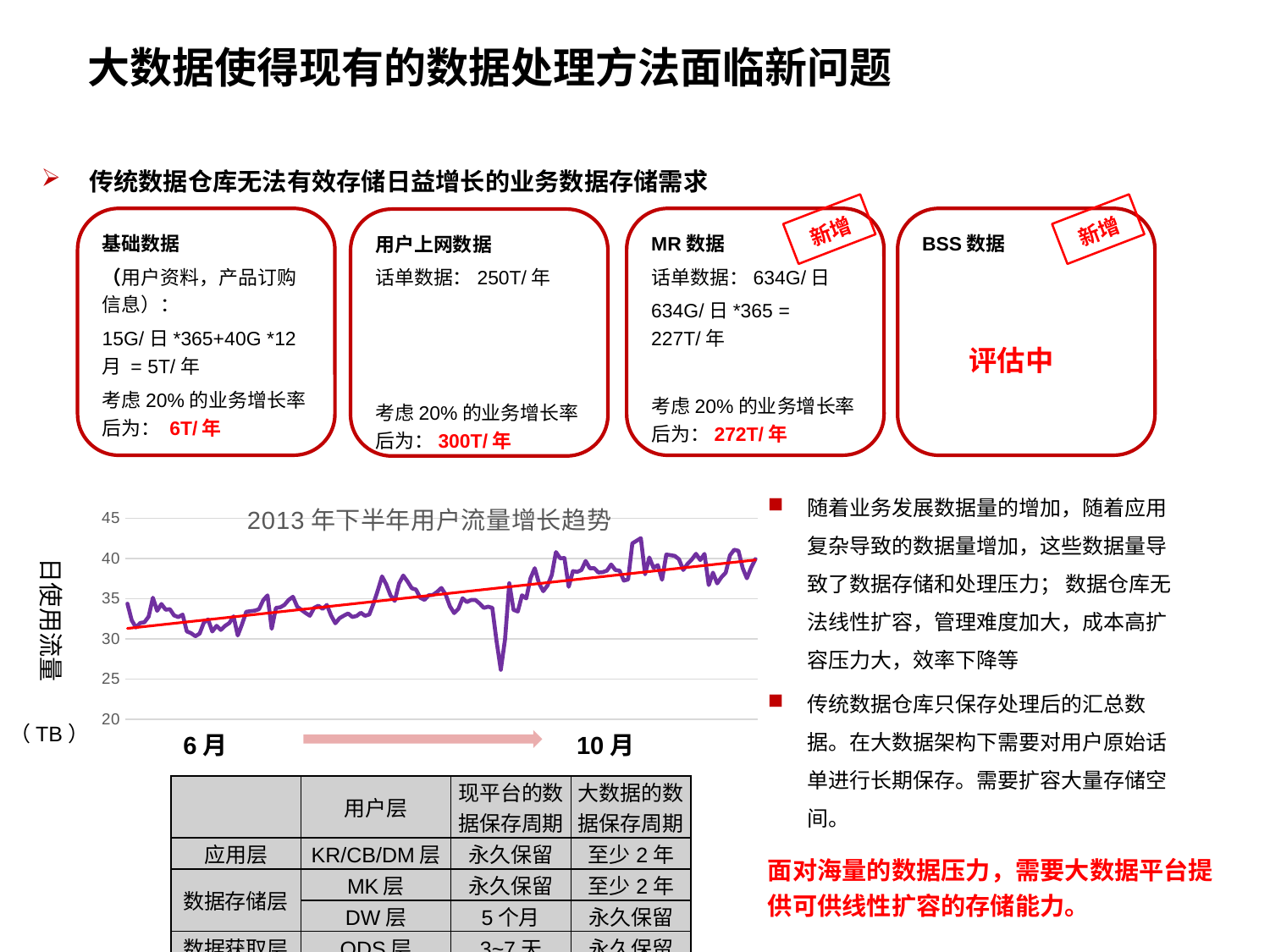

# 大数据使得现有的数据处理方法面临新问题

传统数据仓库无法有效存储日益增长的业务数据存储需求
新增
新增
MR数据
话单数据：634G/日
634G/日*365 = 227T/年

考虑20%的业务增长率后为：272T/年

BSS数据

基础数据
（用户资料，产品订购信息）：
15G/日*365+40G *12月 = 5T/年
考虑20%的业务增长率后为： 6T/年
用户上网数据
话单数据：250T/年

考虑20%的业务增长率后为：300T/年

评估中
随着业务发展数据量的增加，随着应用复杂导致的数据量增加，这些数据量导致了数据存储和处理压力； 数据仓库无法线性扩容，管理难度加大，成本高扩容压力大，效率下降等
传统数据仓库只保存处理后的汇总数据。在大数据架构下需要对用户原始话单进行长期保存。需要扩容大量存储空间。

### Chart: 2013年下半年用户流量增长趋势

| Category |  |
|---|---|
日使用流量
（TB）
6月                                                            10月

|  | 用户层 | 现平台的数据保存周期 | 大数据的数据保存周期 |
| --- | --- | --- | --- |
| 应用层 | KR/CB/DM层 | 永久保留 | 至少2年 |
| 数据存储层 | MK层 | 永久保留 | 至少2年 |
|  | DW层 | 5个月 | 永久保留 |
| 数据获取层 | ODS层 | 3~7天 | 永久保留 |
面对海量的数据压力，需要大数据平台提供可供线性扩容的存储能力。